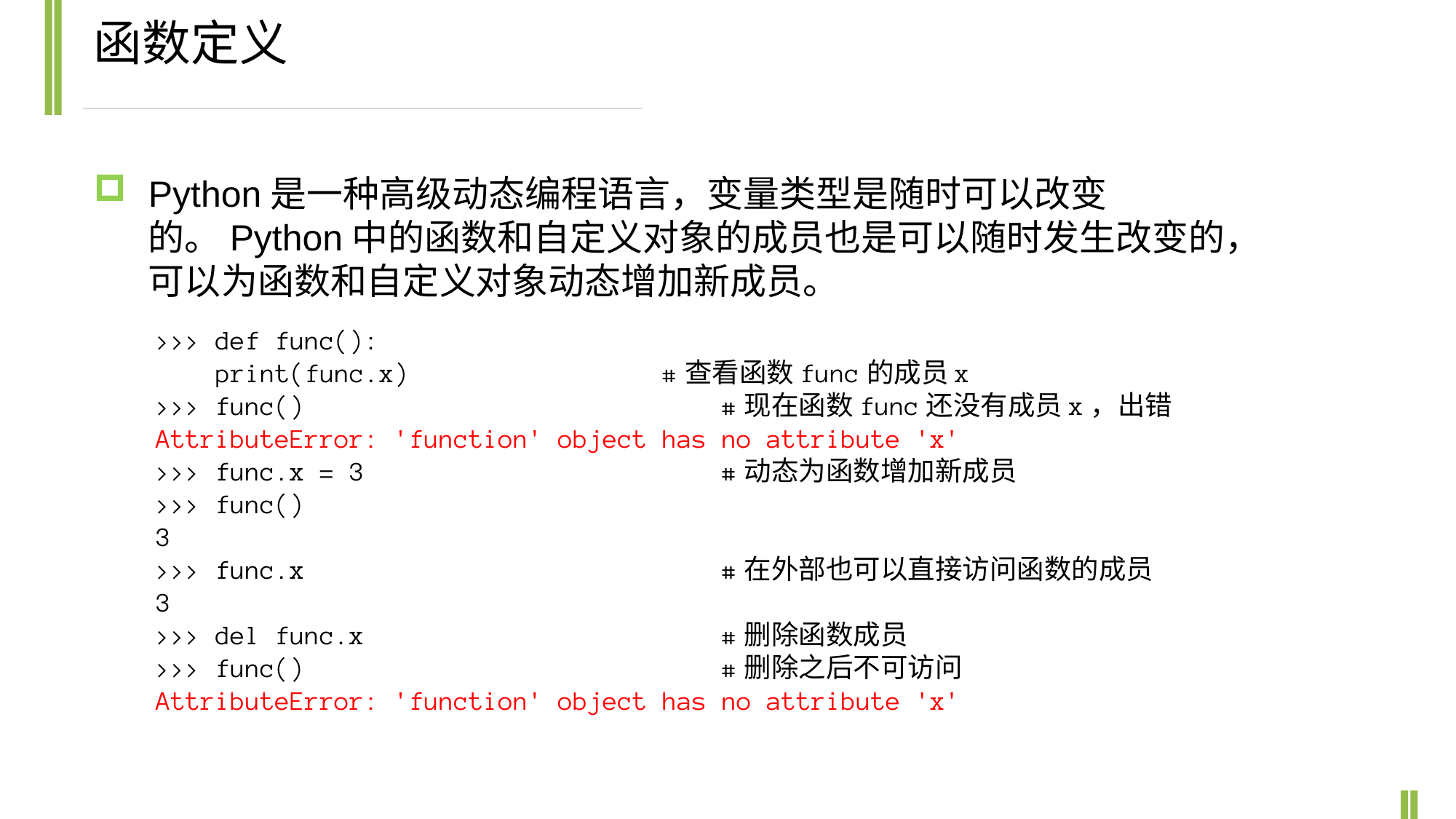

函数定义

Python是一种高级动态编程语言，变量类型是随时可以改变的。Python中的函数和自定义对象的成员也是可以随时发生改变的，可以为函数和自定义对象动态增加新成员。

>>> def func():
    print(func.x)                 #查看函数func的成员x
>>> func()                            #现在函数func还没有成员x，出错
AttributeError: 'function' object has no attribute 'x'
>>> func.x = 3                        #动态为函数增加新成员
>>> func()
3
>>> func.x                            #在外部也可以直接访问函数的成员
3
>>> del func.x                        #删除函数成员
>>> func()                            #删除之后不可访问
AttributeError: 'function' object has no attribute 'x'